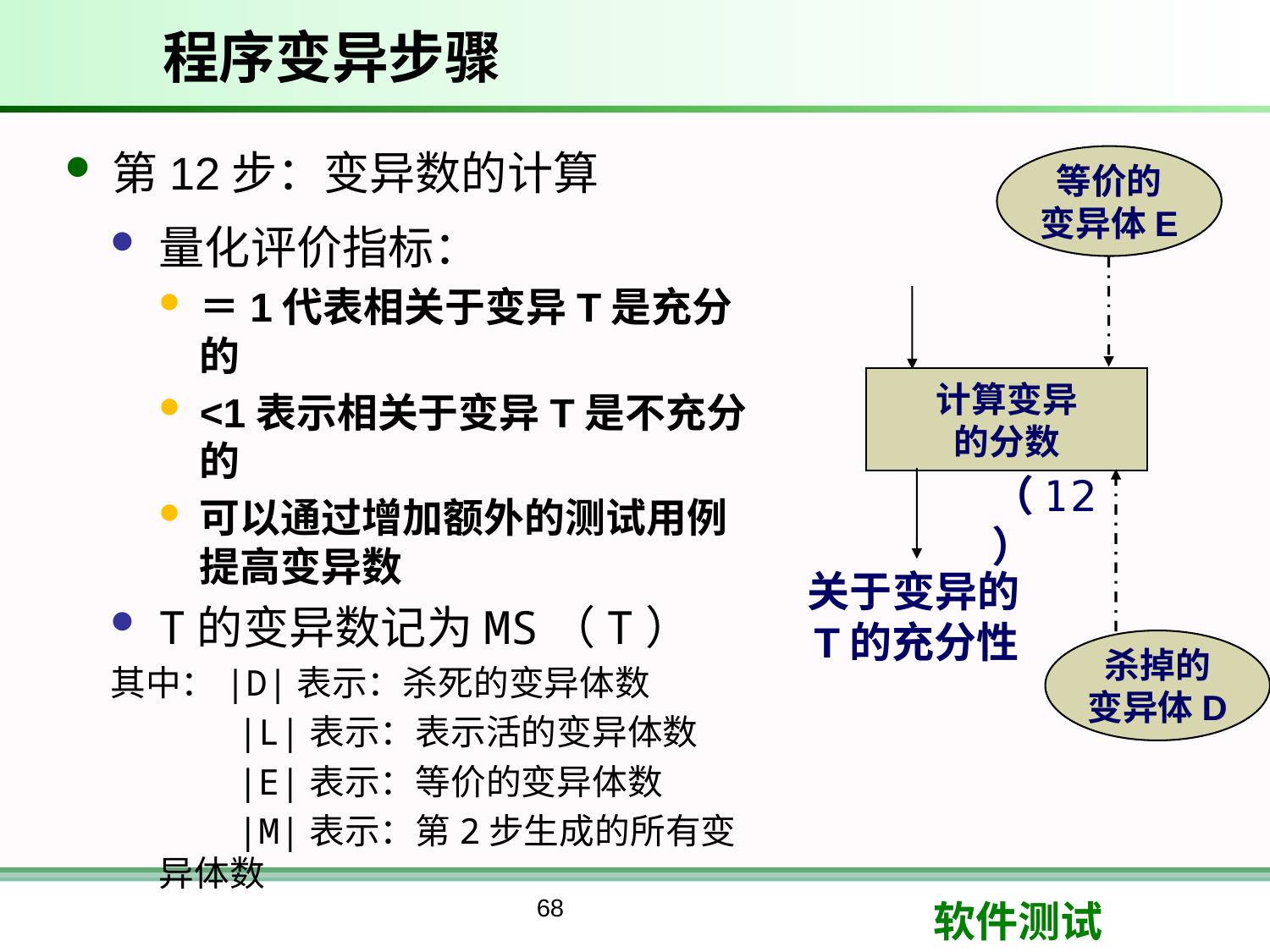

# 程序变异步骤
第12步：变异数的计算
量化评价指标：
＝1代表相关于变异T是充分的
<1表示相关于变异T是不充分的
可以通过增加额外的测试用例提高变异数
T的变异数记为MS（T）
其中：|D|表示：杀死的变异体数
      |L|表示：表示活的变异体数
      |E|表示：等价的变异体数
      |M|表示：第2步生成的所有变异体数

等价的
变异体E

计算变异
的分数
（12）

关于变异的T的充分性
杀掉的
变异体D
68